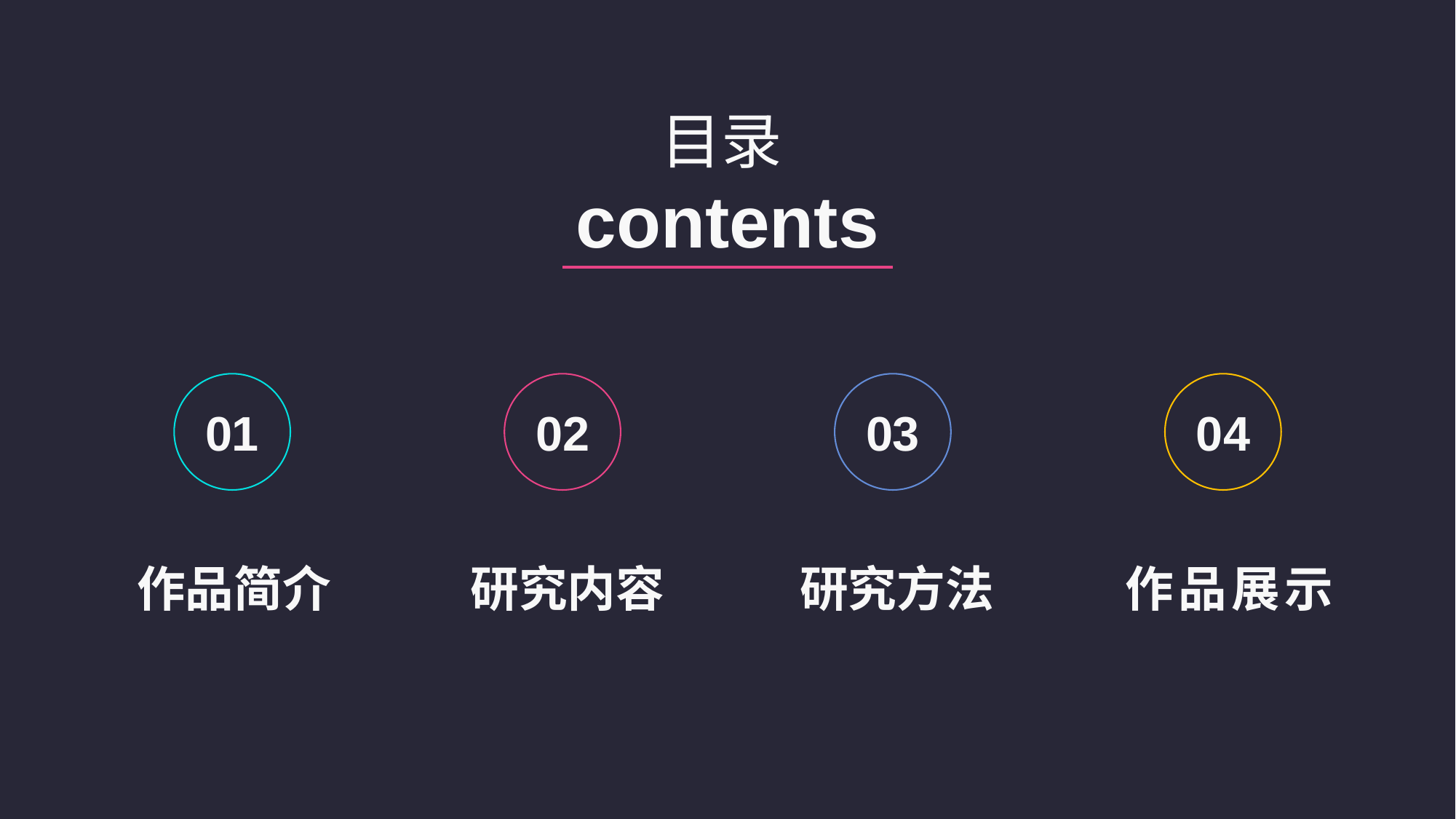

目录
contents
01
作品简介
02
研究内容
03
研究方法
04
作品展示